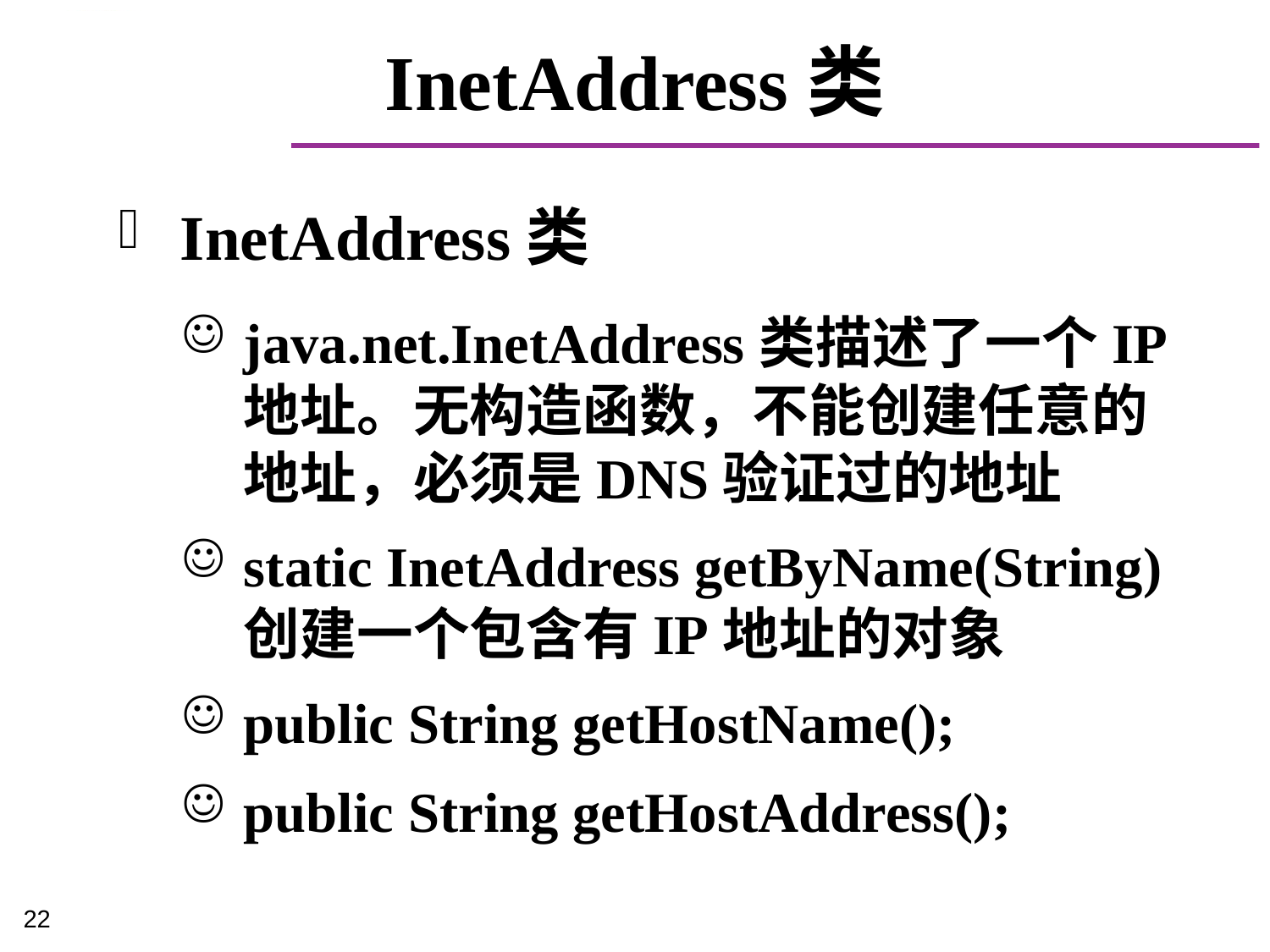

# InetAddress类
InetAddress类
java.net.InetAddress类描述了一个IP地址。无构造函数，不能创建任意的地址，必须是DNS验证过的地址
static InetAddress getByName(String)创建一个包含有IP地址的对象
public String getHostName();
public String getHostAddress();
22